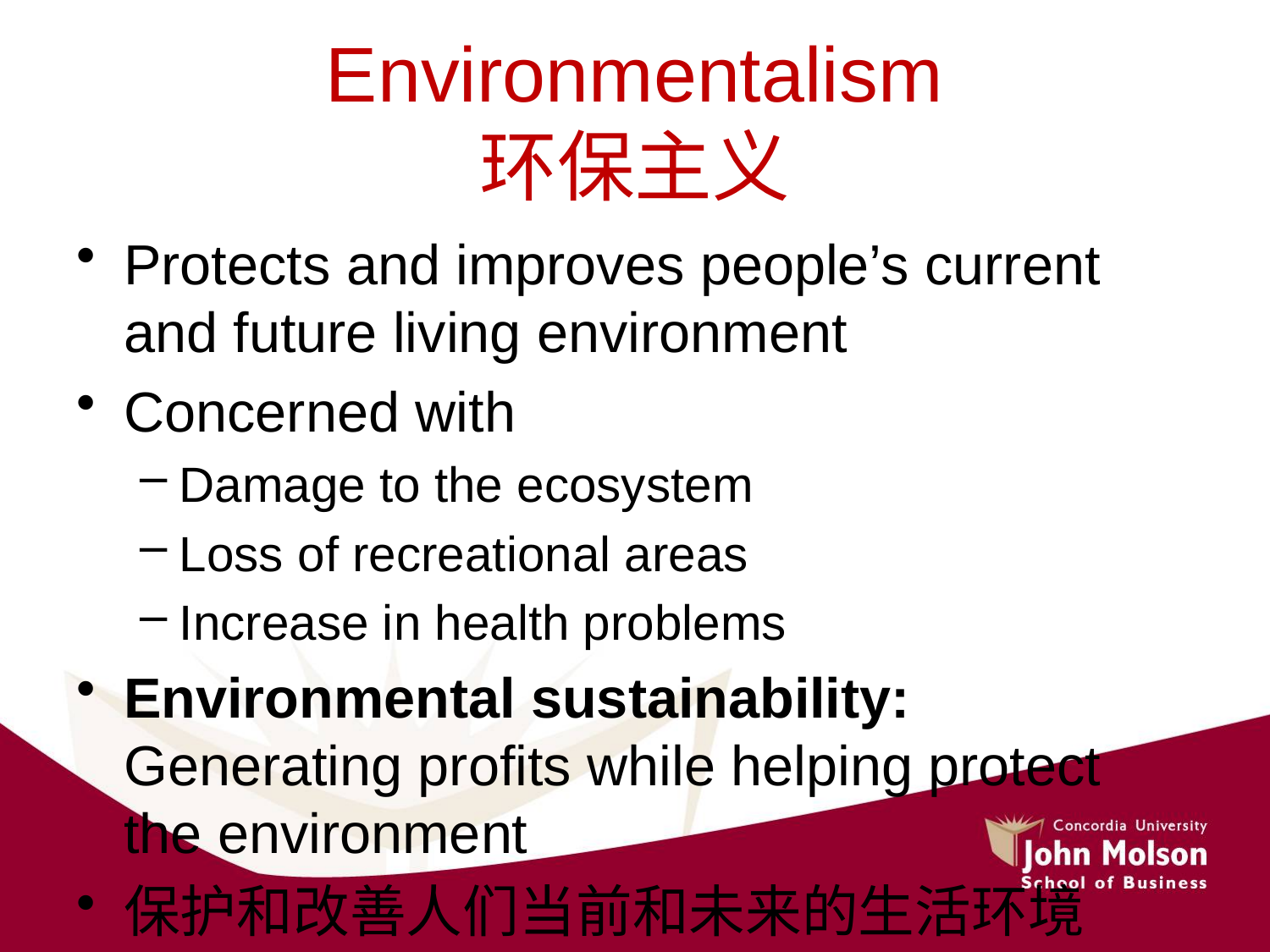

# Environmentalism 环保主义
Protects and improves people’s current and future living environment
Concerned with
Damage to the ecosystem
Loss of recreational areas
Increase in health problems
Environmental sustainability: Generating profits while helping protect the environment
保护和改善人们当前和未来的生活环境
关注于
对生态系统的破坏
休闲区的丧失
健康问题增加
环境可持续性：在帮助保护环境的同时创造利润